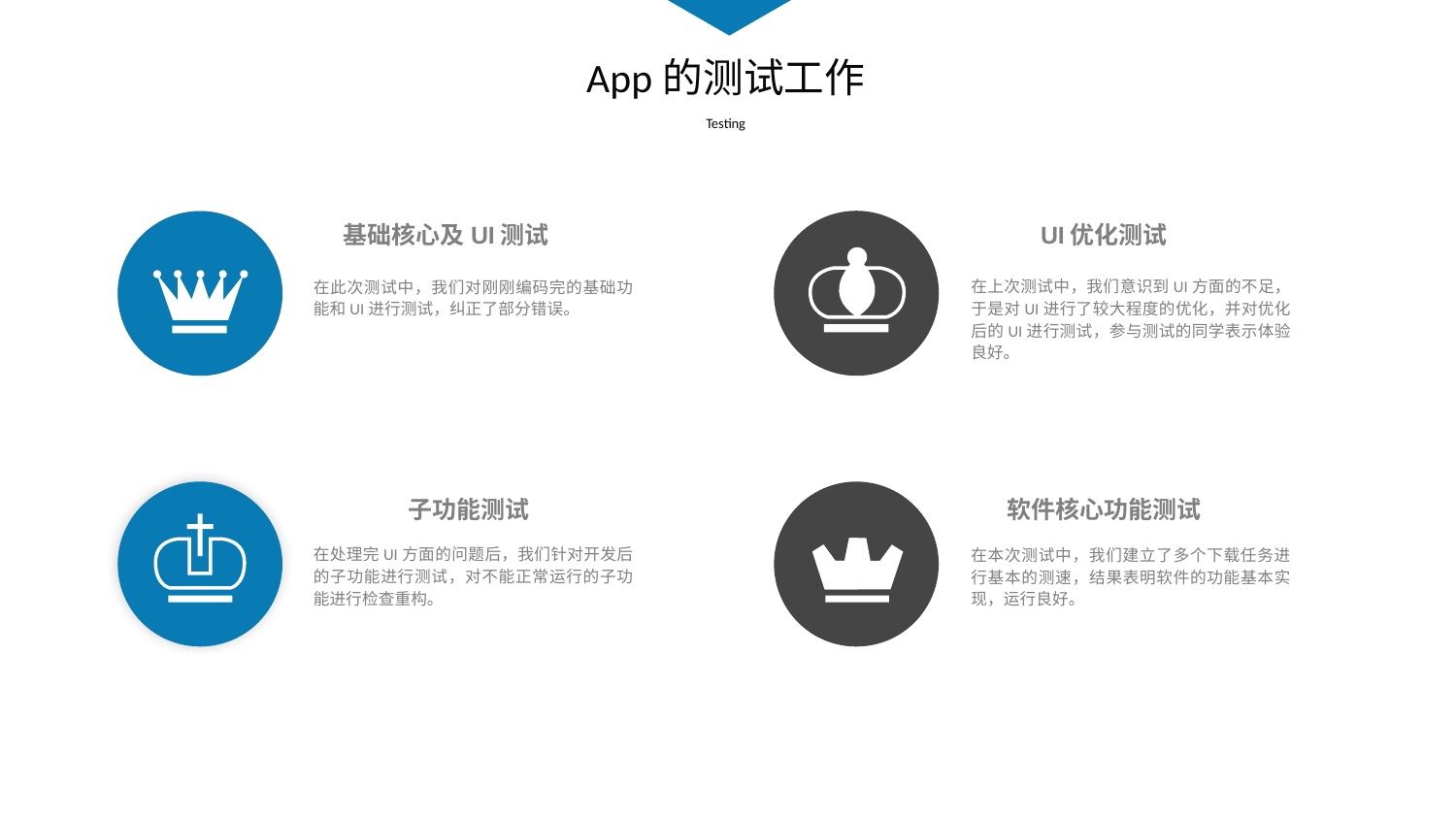

App的测试工作
Testing
UI优化测试
在上次测试中，我们意识到UI方面的不足，于是对UI进行了较大程度的优化，并对优化后的UI进行测试，参与测试的同学表示体验良好。
基础核心及UI测试
在此次测试中，我们对刚刚编码完的基础功能和UI进行测试，纠正了部分错误。

子功能测试
在处理完UI方面的问题后，我们针对开发后的子功能进行测试，对不能正常运行的子功能进行检查重构。
软件核心功能测试
在本次测试中，我们建立了多个下载任务进行基本的测速，结果表明软件的功能基本实现，运行良好。